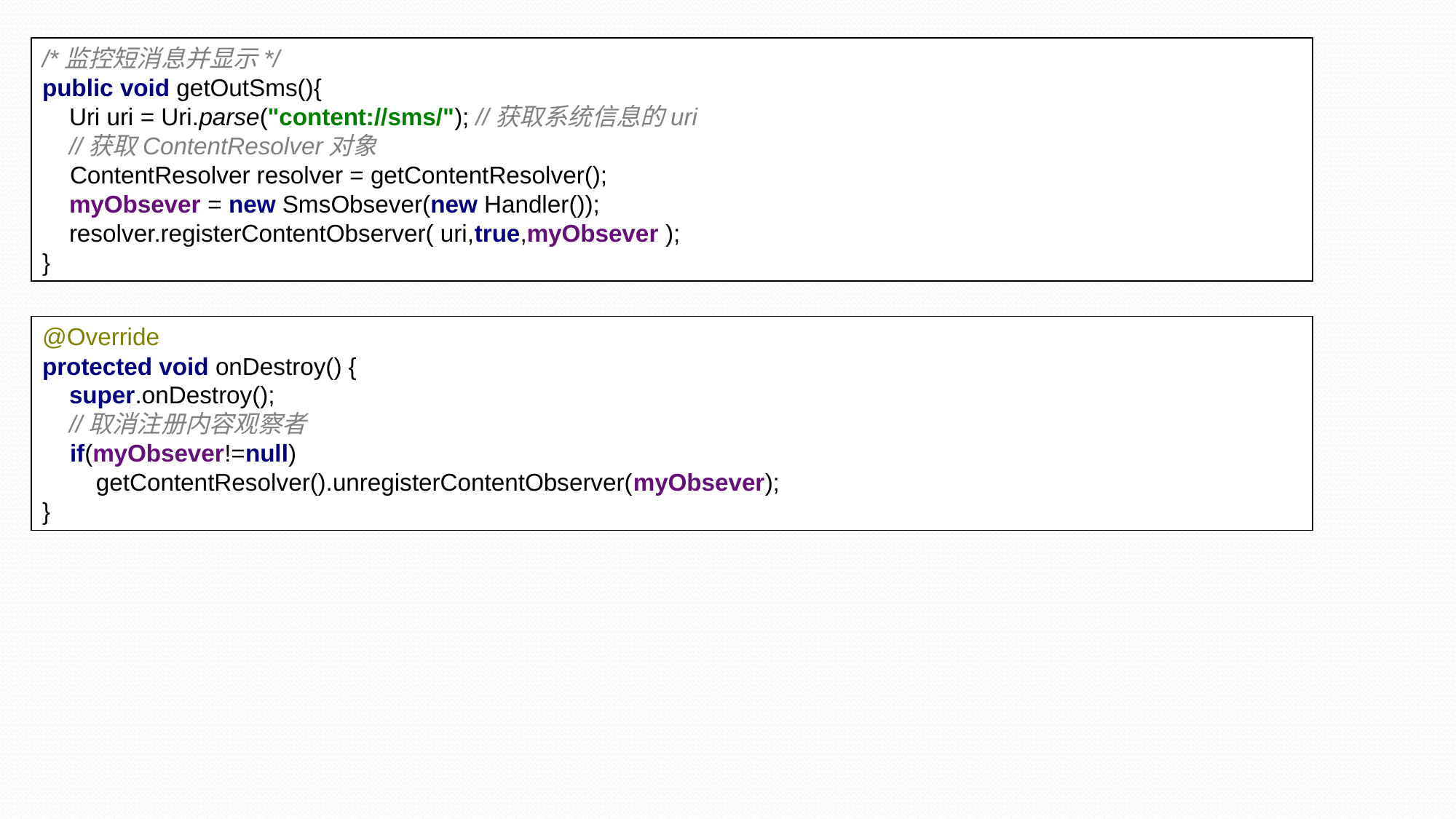

/*监控短消息并显示*/
public void getOutSms(){
    Uri uri = Uri.parse("content://sms/"); //获取系统信息的uri
    //获取ContentResolver对象
    ContentResolver resolver = getContentResolver();
    myObsever = new SmsObsever(new Handler());
    resolver.registerContentObserver( uri,true,myObsever );
}
@Override
protected void onDestroy() {
    super.onDestroy();
    //取消注册内容观察者
    if(myObsever!=null)
        getContentResolver().unregisterContentObserver(myObsever);
}